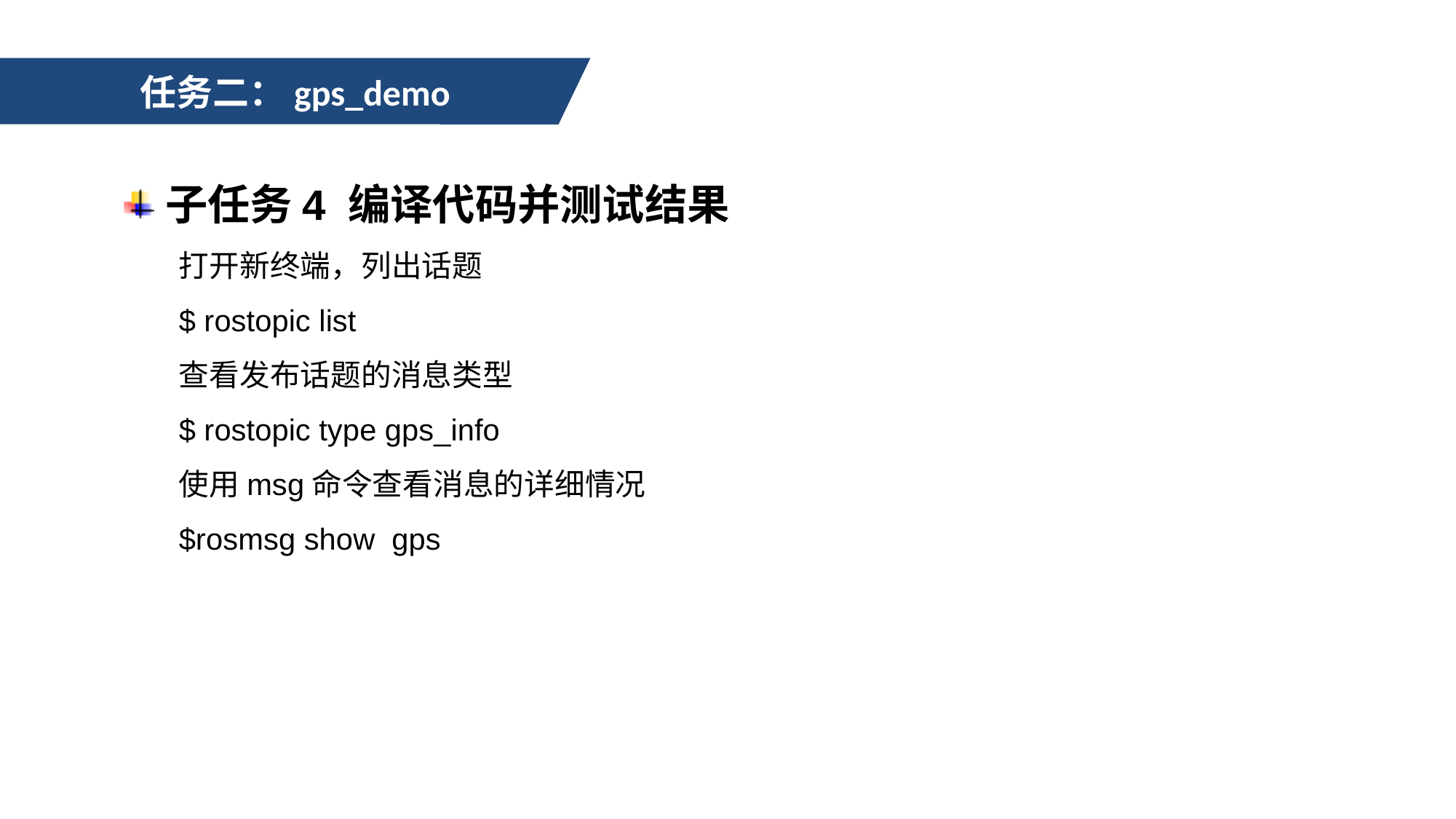

任务二：gps_demo
子任务4 编译代码并测试结果
打开新终端，列出话题
$ rostopic list
查看发布话题的消息类型
$ rostopic type gps_info
使用msg命令查看消息的详细情况
$rosmsg show  gps